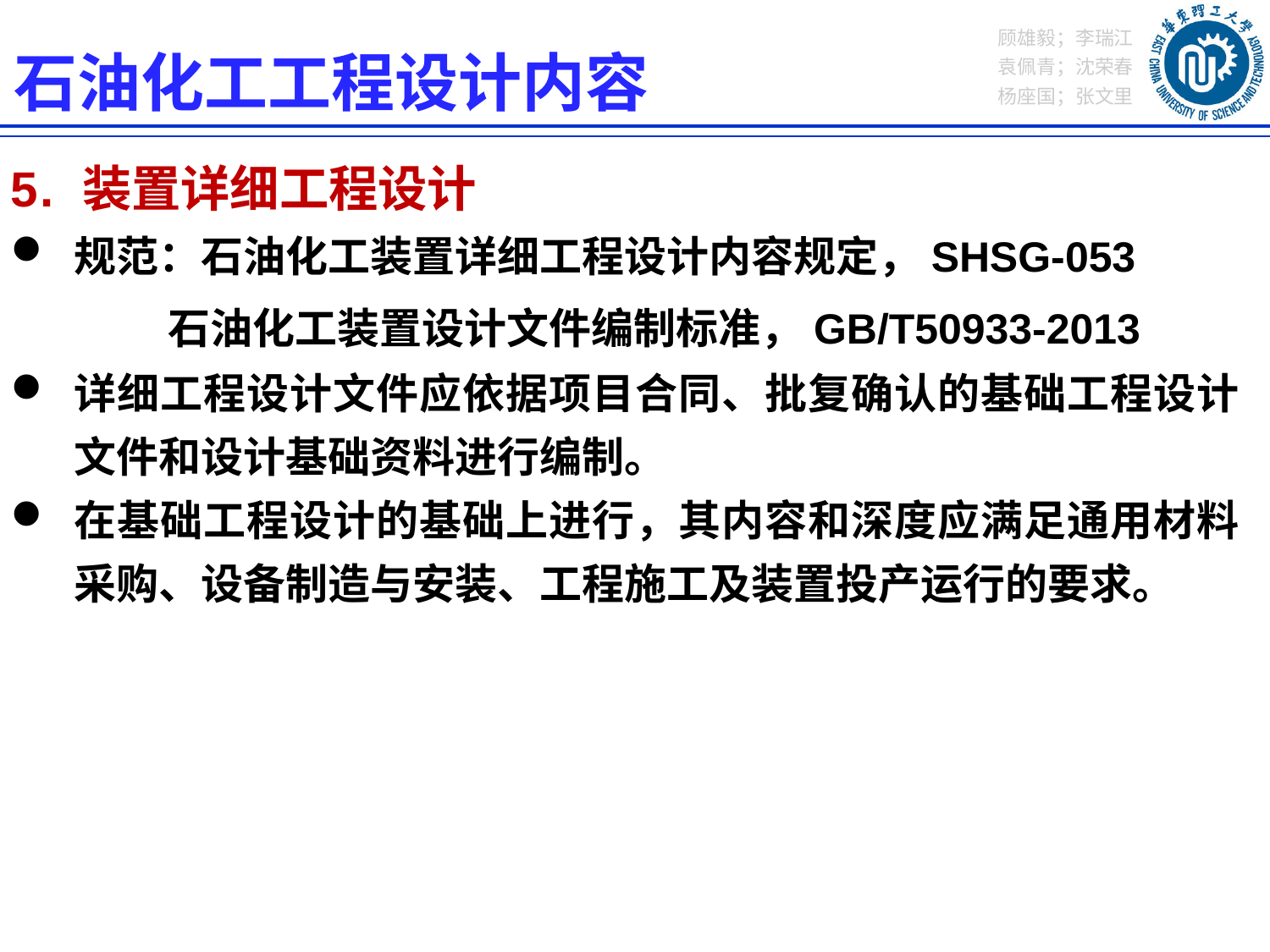

石油化工工程设计内容
装置详细工程设计
规范：石油化工装置详细工程设计内容规定，SHSG-053
             石油化工装置设计文件编制标准，GB/T50933-2013
详细工程设计文件应依据项目合同、批复确认的基础工程设计文件和设计基础资料进行编制。
在基础工程设计的基础上进行，其内容和深度应满足通用材料采购、设备制造与安装、工程施工及装置投产运行的要求。